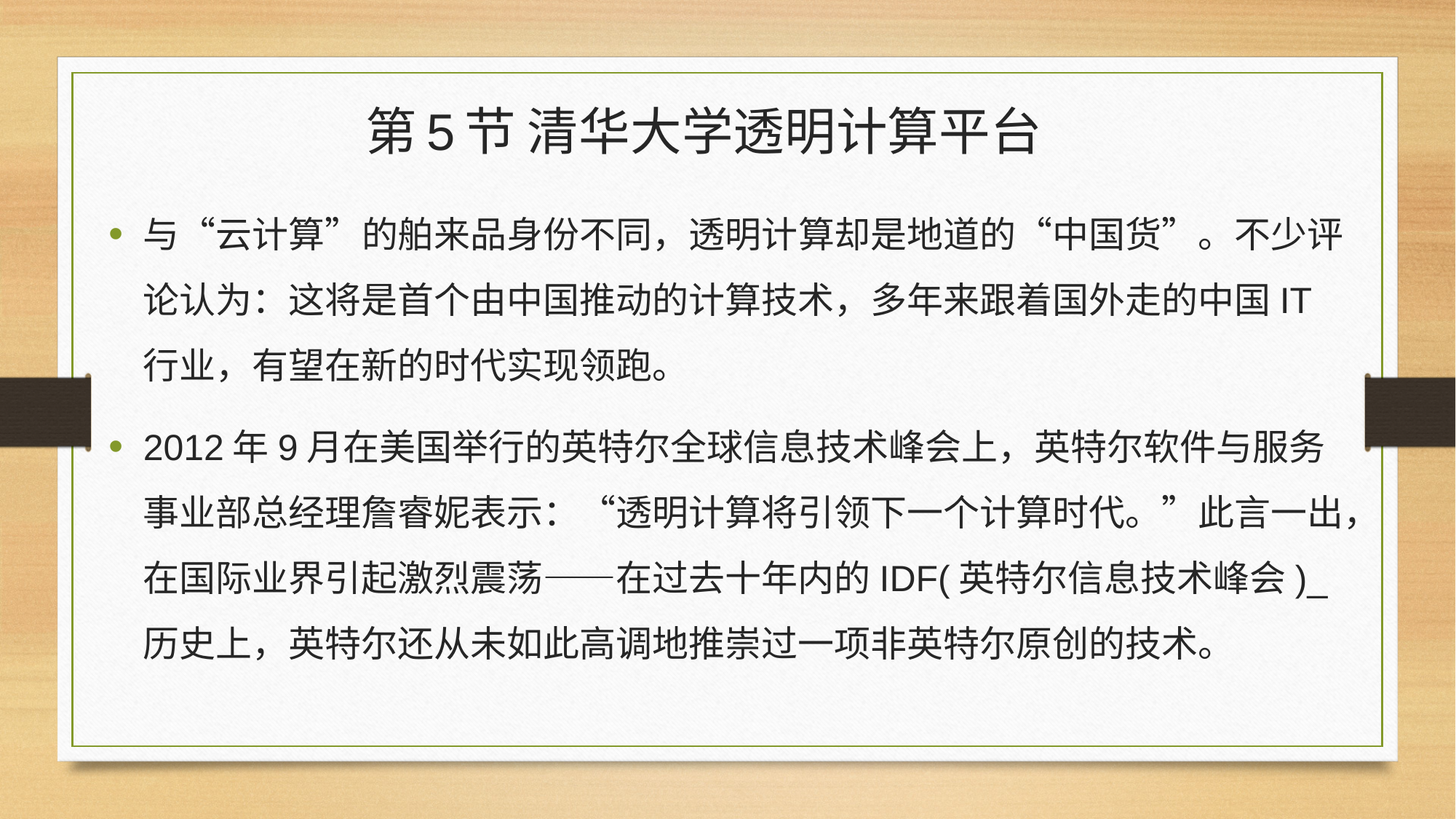

第5节 清华大学透明计算平台
与“云计算”的舶来品身份不同，透明计算却是地道的“中国货”。不少评论认为：这将是首个由中国推动的计算技术，多年来跟着国外走的中国IT行业，有望在新的时代实现领跑。
2012年9月在美国举行的英特尔全球信息技术峰会上，英特尔软件与服务事业部总经理詹睿妮表示：“透明计算将引领下一个计算时代。”此言一出，在国际业界引起激烈震荡——在过去十年内的IDF(英特尔信息技术峰会)_历史上，英特尔还从未如此高调地推崇过一项非英特尔原创的技术。